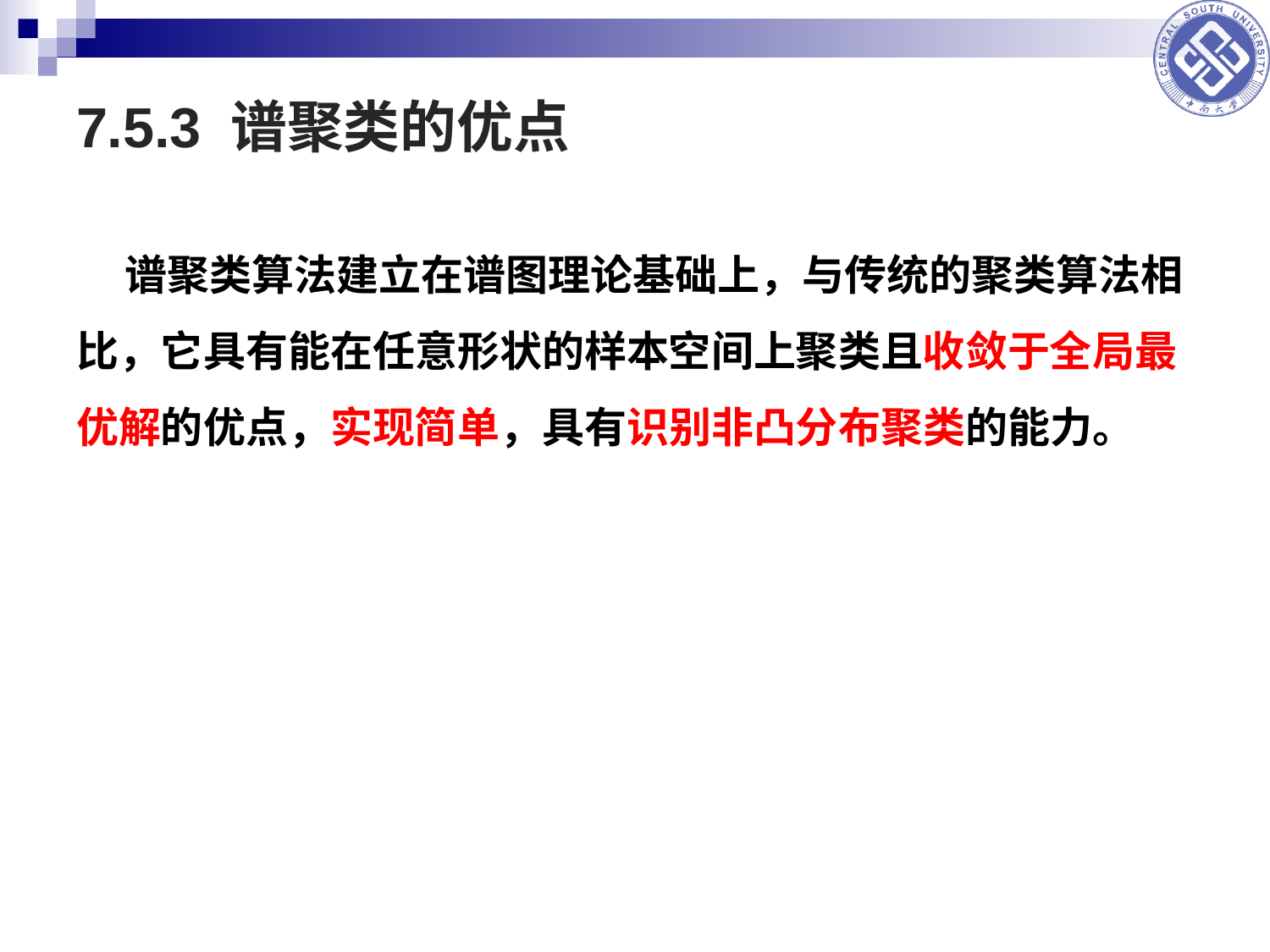

# 7.5.3 谱聚类的优点
    谱聚类算法建立在谱图理论基础上，与传统的聚类算法相比，它具有能在任意形状的样本空间上聚类且收敛于全局最优解的优点，实现简单，具有识别非凸分布聚类的能力。